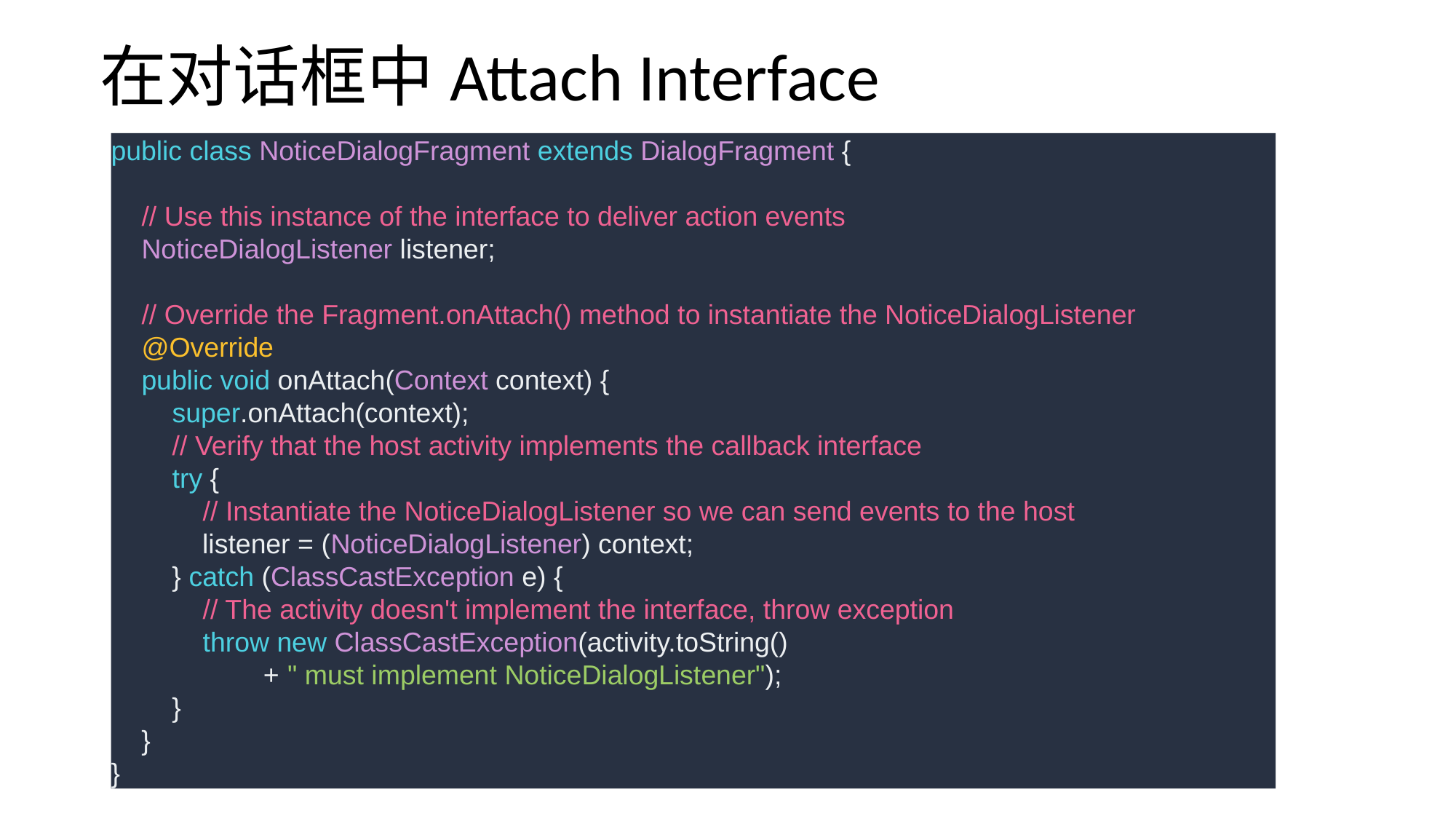

# 在对话框中Attach Interface
public class NoticeDialogFragment extends DialogFragment {
    // Use this instance of the interface to deliver action events
    NoticeDialogListener listener;
    // Override the Fragment.onAttach() method to instantiate the NoticeDialogListener
    @Override
    public void onAttach(Context context) {
        super.onAttach(context);
        // Verify that the host activity implements the callback interface
        try {
            // Instantiate the NoticeDialogListener so we can send events to the host
            listener = (NoticeDialogListener) context;
        } catch (ClassCastException e) {
            // The activity doesn't implement the interface, throw exception
            throw new ClassCastException(activity.toString()
                    + " must implement NoticeDialogListener");
        }
    }
}